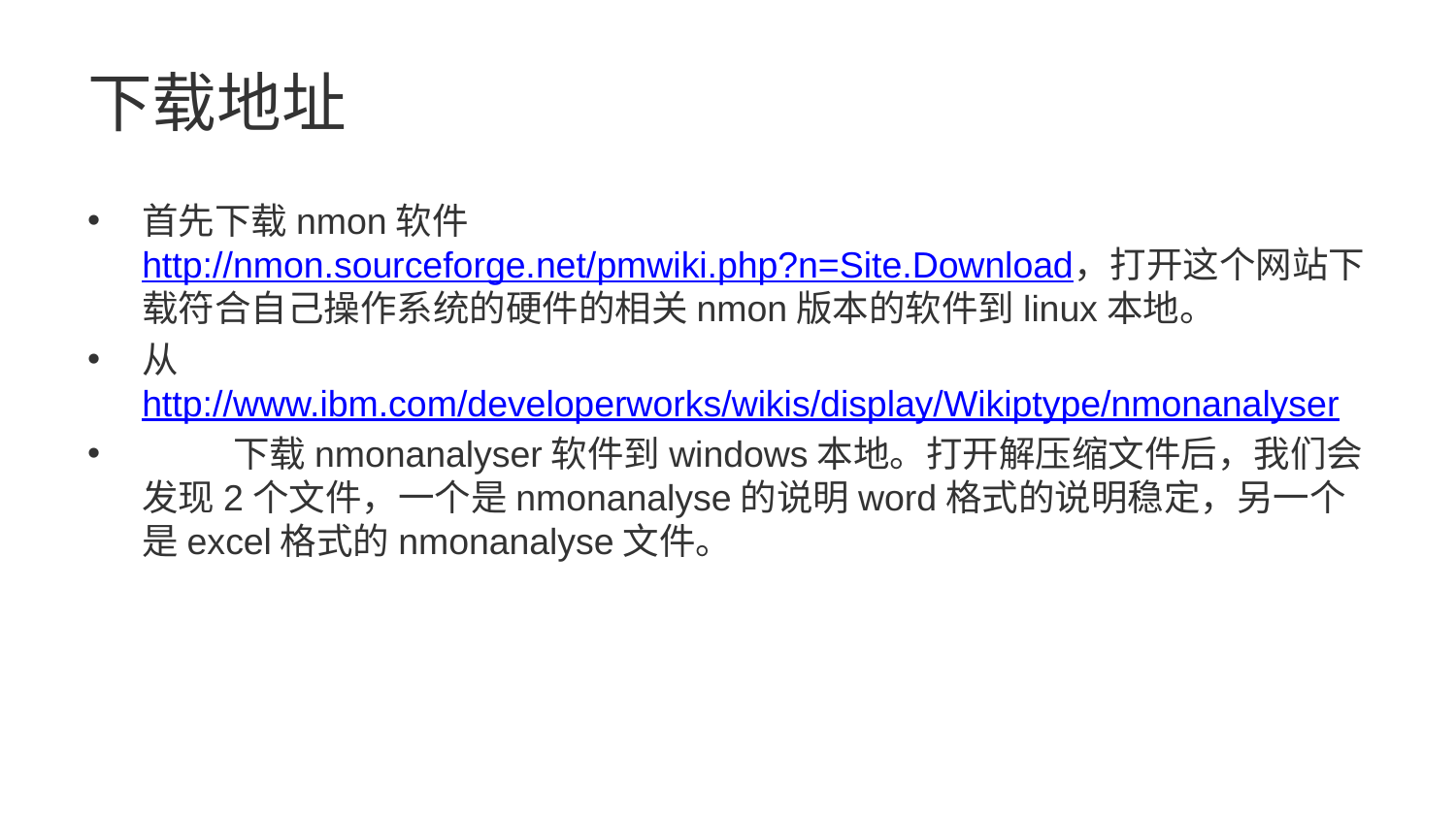

# 下载地址
首先下载nmon软件http://nmon.sourceforge.net/pmwiki.php?n=Site.Download，打开这个网站下载符合自己操作系统的硬件的相关nmon版本的软件到linux本地。
从http://www.ibm.com/developerworks/wikis/display/Wikiptype/nmonanalyser
          下载nmonanalyser软件到windows本地。打开解压缩文件后，我们会发现2个文件，一个是nmonanalyse的说明word格式的说明稳定，另一个是excel格式的nmonanalyse文件。